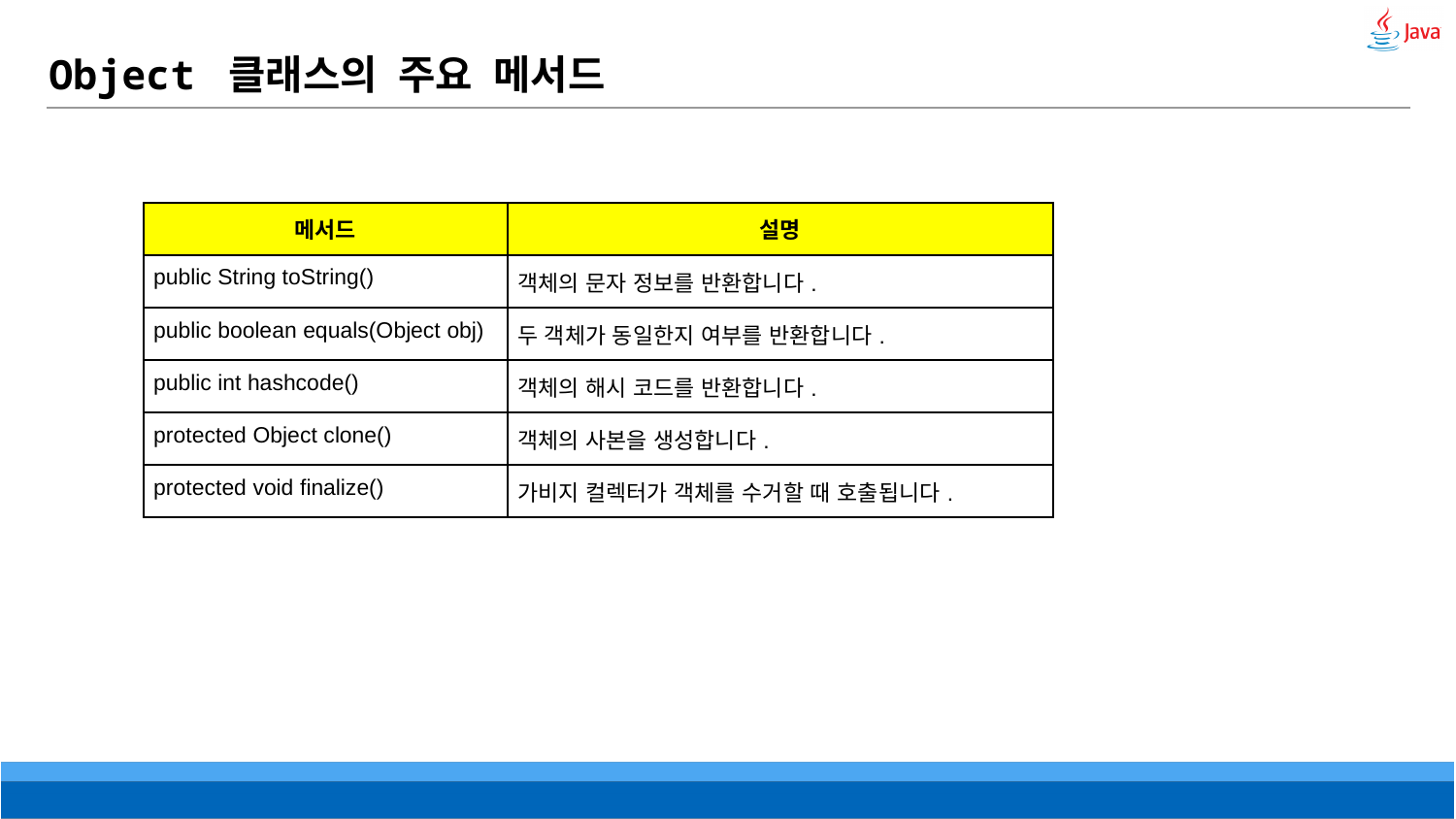

# Object 클래스의 주요 메서드
| 메서드 | 설명 |
| --- | --- |
| public String toString() | 객체의 문자 정보를 반환합니다. |
| public boolean equals(Object obj) | 두 객체가 동일한지 여부를 반환합니다. |
| public int hashcode() | 객체의 해시 코드를 반환합니다. |
| protected Object clone() | 객체의 사본을 생성합니다. |
| protected void finalize() | 가비지 컬렉터가 객체를 수거할 때 호출됩니다. |